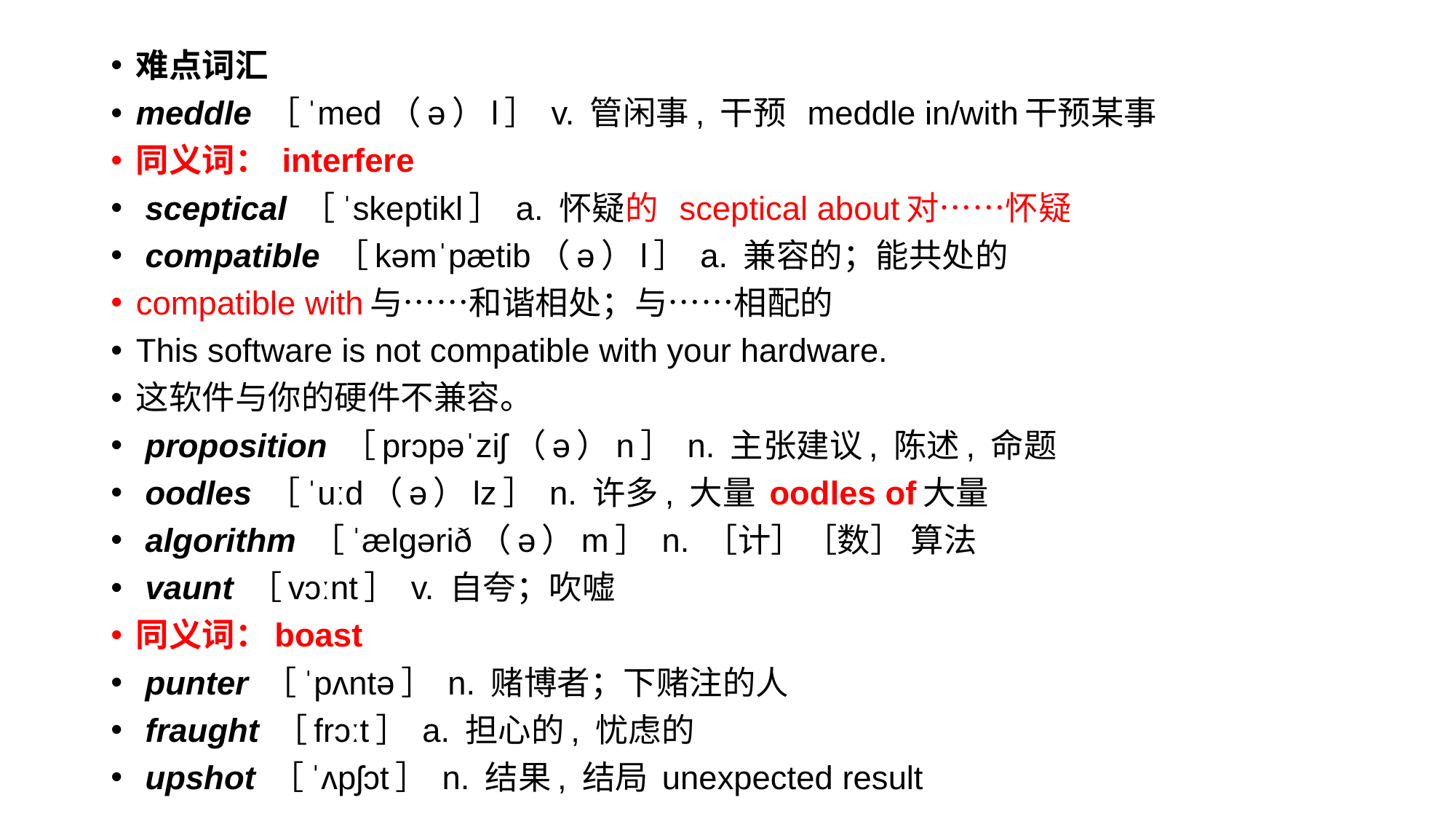

#
难点词汇
meddle ［ˈmed（ə）l］ v. 管闲事, 干预  meddle in/with干预某事
同义词： interfere
 sceptical ［ˈskeptikl］ a. 怀疑的  sceptical about对……怀疑
 compatible ［kəmˈpætib（ə）l］ a. 兼容的；能共处的
compatible with与……和谐相处；与……相配的
This software is not compatible with your hardware.
这软件与你的硬件不兼容。
 proposition ［prɔpəˈziʃ（ə）n］ n. 主张建议, 陈述, 命题
 oodles ［ˈuːd（ə）lz］ n. 许多, 大量 oodles of大量
 algorithm ［ˈælɡərið（ə）m］ n. ［计］［数］ 算法
 vaunt ［vɔːnt］ v. 自夸；吹嘘
同义词：boast
 punter ［ˈpʌntə］ n. 赌博者；下赌注的人
 fraught ［frɔːt］ a. 担心的, 忧虑的
 upshot ［ˈʌpʃɔt］ n. 结果, 结局 unexpected result